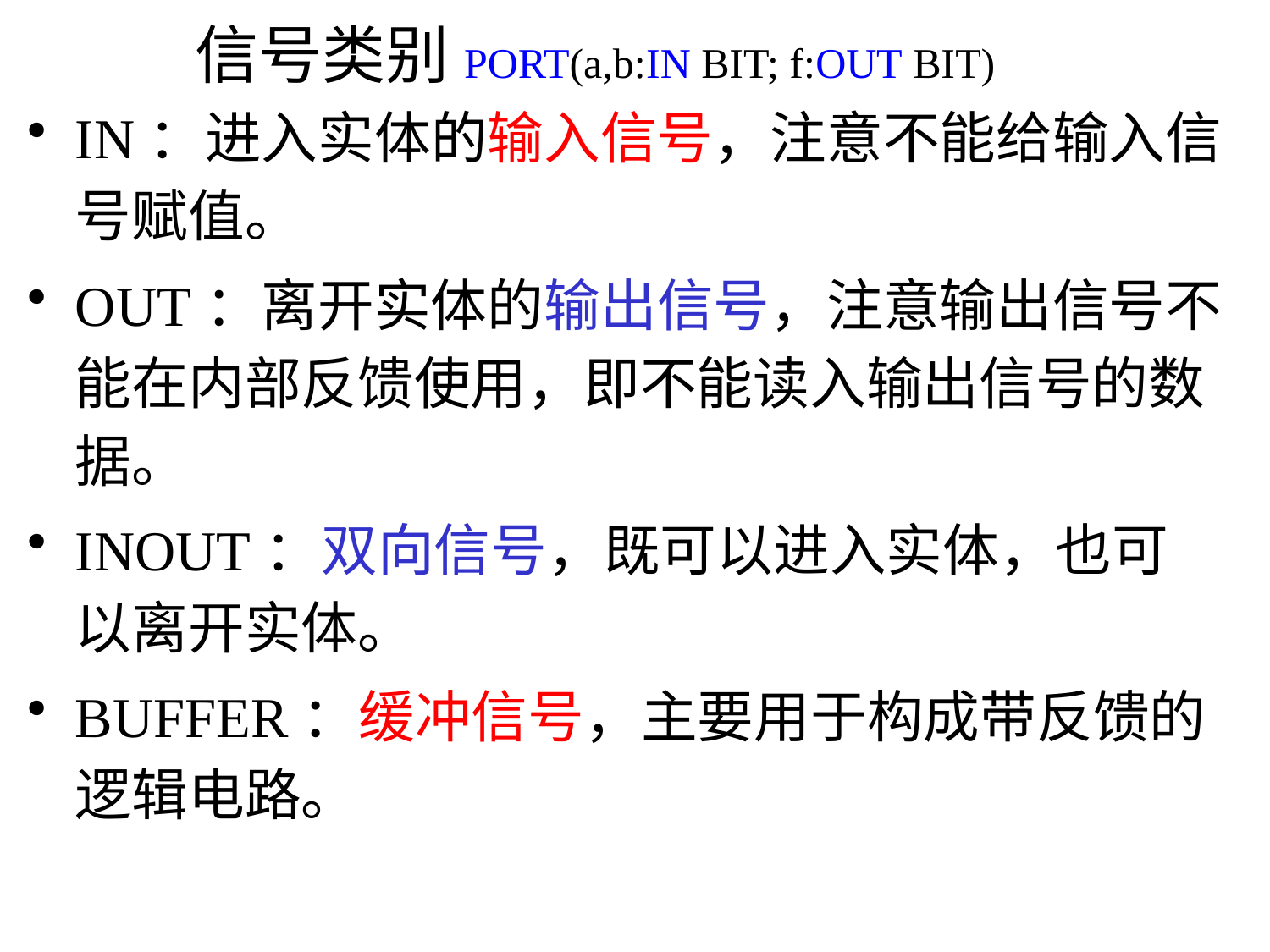

# 信号类别PORT(a,b:IN BIT; f:OUT BIT)
IN：进入实体的输入信号，注意不能给输入信号赋值。
OUT：离开实体的输出信号，注意输出信号不能在内部反馈使用，即不能读入输出信号的数据。
INOUT：双向信号，既可以进入实体，也可以离开实体。
BUFFER：缓冲信号，主要用于构成带反馈的逻辑电路。